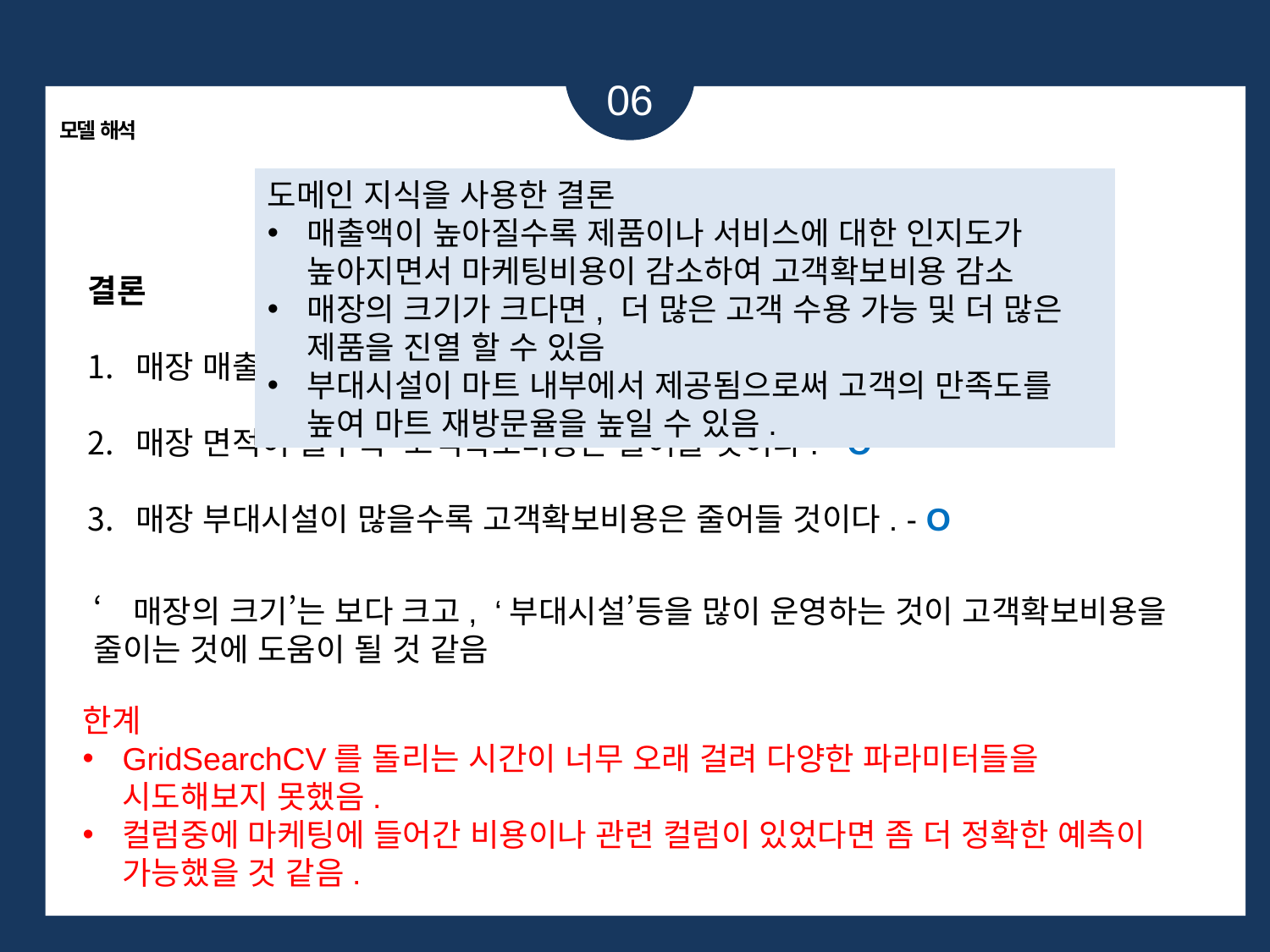

06

모델  해석
도메인 지식을 사용한 결론
매출액이 높아질수록 제품이나 서비스에 대한 인지도가 높아지면서 마케팅비용이 감소하여 고객확보비용 감소
매장의 크기가 크다면, 더 많은 고객 수용 가능 및 더 많은 제품을 진열 할 수 있음
부대시설이 마트 내부에서 제공됨으로써 고객의 만족도를 높여 마트 재방문율을 높일 수 있음.
결론
매장 매출액이 높을수록 고객확보비용은 줄어들 것이다. - X
매장 면적이 클수록  고객확보비용은 줄어들 것이다. - O
매장 부대시설이 많을수록 고객확보비용은 줄어들 것이다. - O
‘매장의 크기’는 보다 크고,  ‘부대시설’등을 많이 운영하는 것이 고객확보비용을 줄이는 것에 도움이 될 것 같음
한계
GridSearchCV를 돌리는 시간이 너무 오래 걸려 다양한 파라미터들을 시도해보지 못했음.
컬럼중에 마케팅에 들어간 비용이나 관련 컬럼이 있었다면 좀 더 정확한 예측이 가능했을 것 같음.